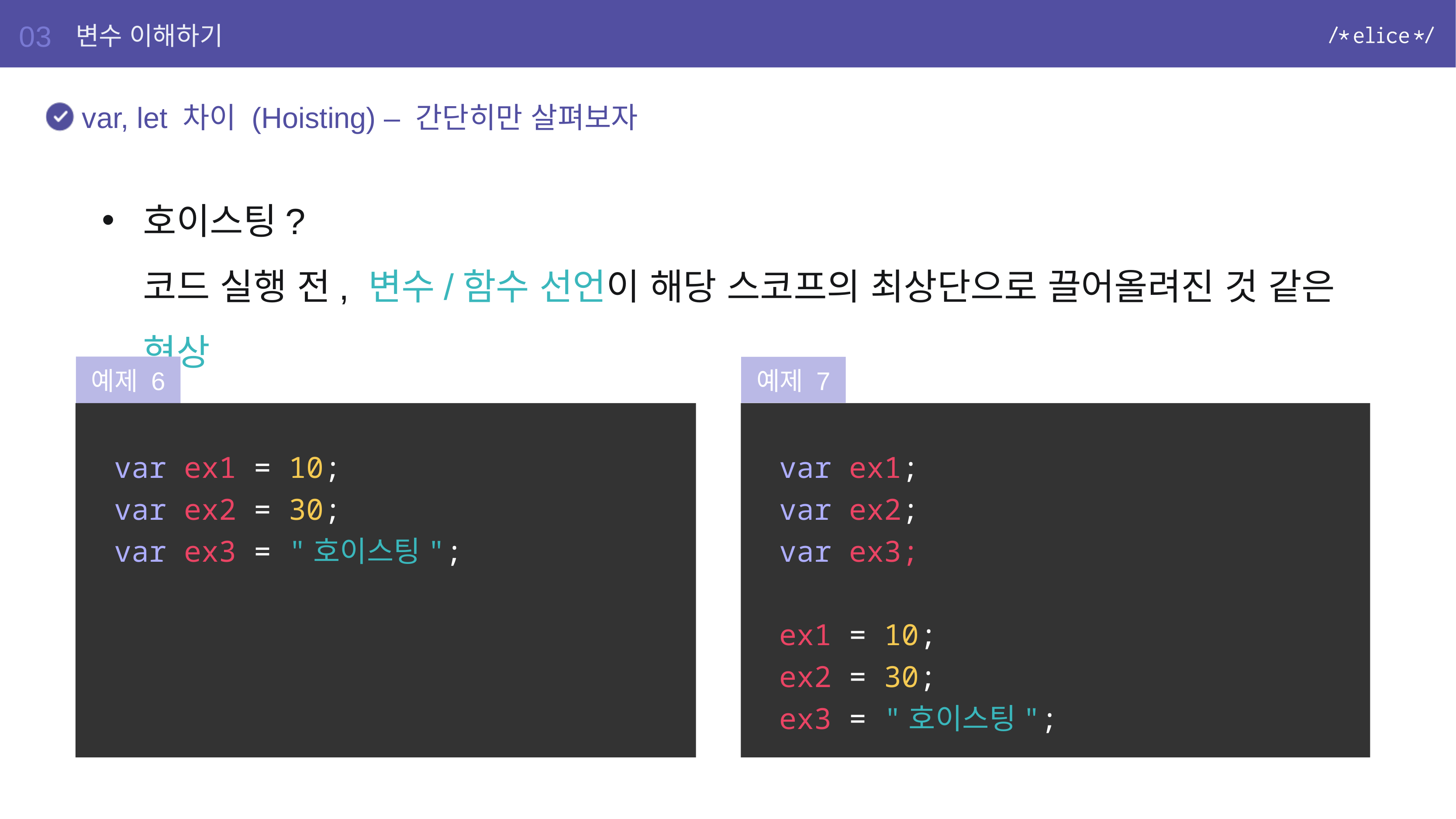

03
변수 이해하기
var, let 차이 (Hoisting) – 간단히만 살펴보자
호이스팅?
코드 실행 전, 변수/함수 선언이 해당 스코프의 최상단으로 끌어올려진 것 같은 현상
예제 6
예제 7
var ex1 = 10;
var ex2 = 30;
var ex3 = "호이스팅";
var ex1;
var ex2;
var ex3;

ex1 = 10;
ex2 = 30;
ex3 = "호이스팅";